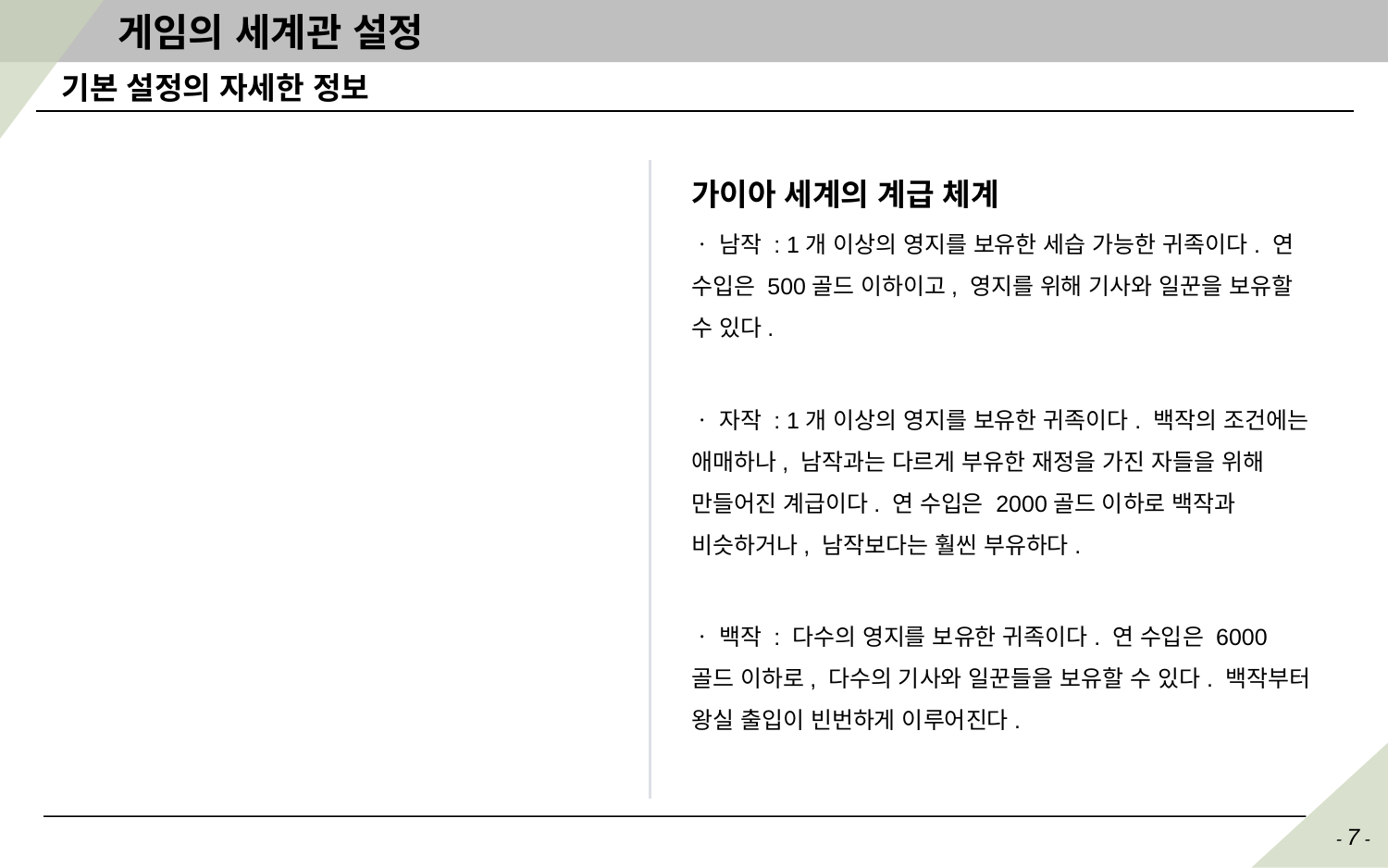

# 게임의 세계관 설정
기본 설정의 자세한 정보

가이아 세계의 계급 체계
ㆍ 남작 : 1개 이상의 영지를 보유한 세습 가능한 귀족이다. 연 수입은 500골드 이하이고, 영지를 위해 기사와 일꾼을 보유할 수 있다.

ㆍ 자작 : 1개 이상의 영지를 보유한 귀족이다. 백작의 조건에는 애매하나, 남작과는 다르게 부유한 재정을 가진 자들을 위해 만들어진 계급이다. 연 수입은 2000골드 이하로 백작과 비슷하거나, 남작보다는 훨씬 부유하다.

ㆍ 백작 : 다수의 영지를 보유한 귀족이다. 연 수입은 6000골드 이하로, 다수의 기사와 일꾼들을 보유할 수 있다. 백작부터 왕실 출입이 빈번하게 이루어진다.